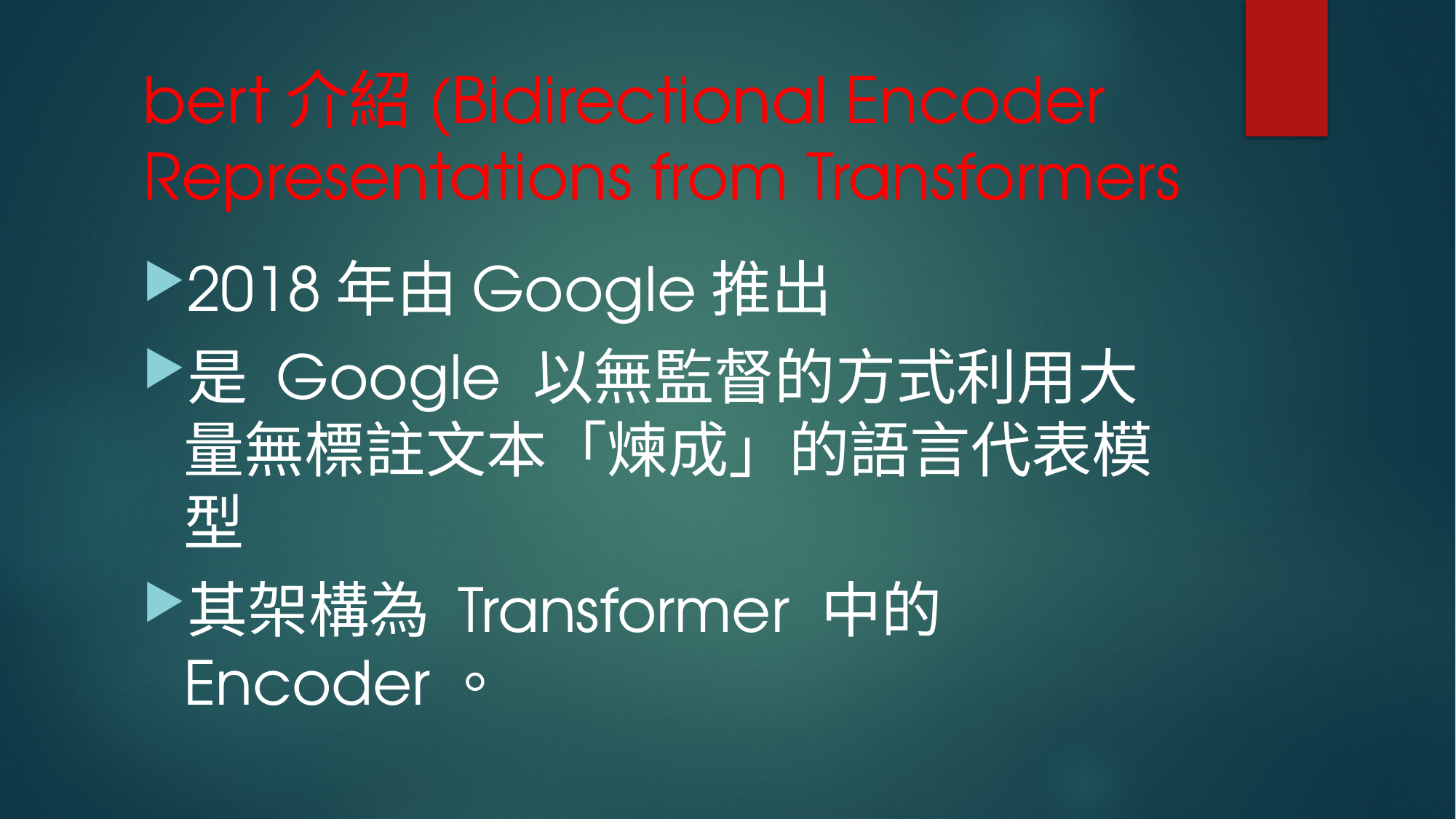

# bert介紹(Bidirectional Encoder Representations from Transformers
2018年由Google推出
是 Google 以無監督的方式利用大量無標註文本「煉成」的語言代表模型
其架構為 Transformer 中的 Encoder。